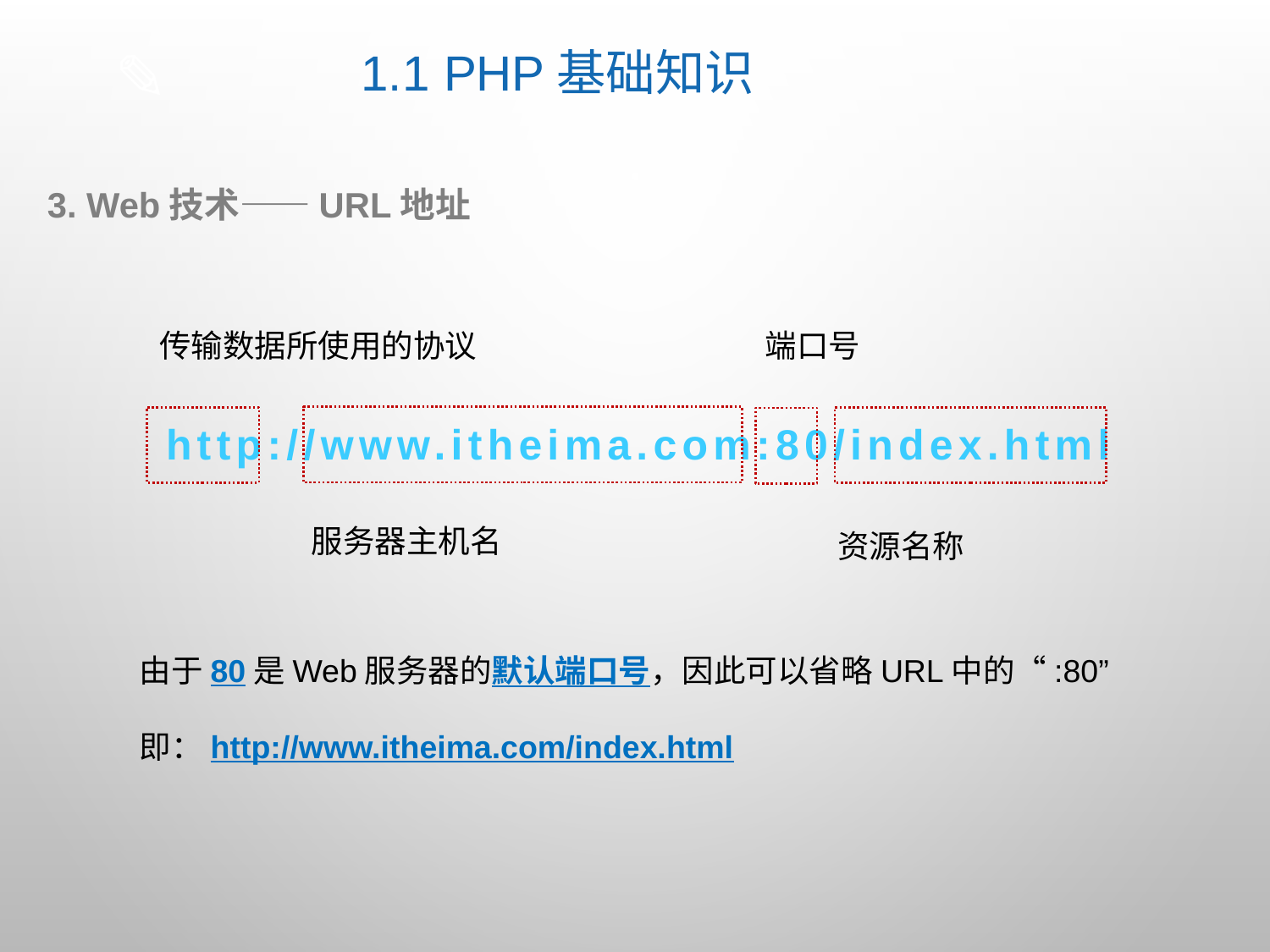

# 1.1 PHP基础知识
3. Web技术——URL地址
端口号
传输数据所使用的协议

http://www.itheima.com:80/index.html
服务器主机名
资源名称
由于80是Web服务器的默认端口号，因此可以省略URL中的“:80”
即：http://www.itheima.com/index.html